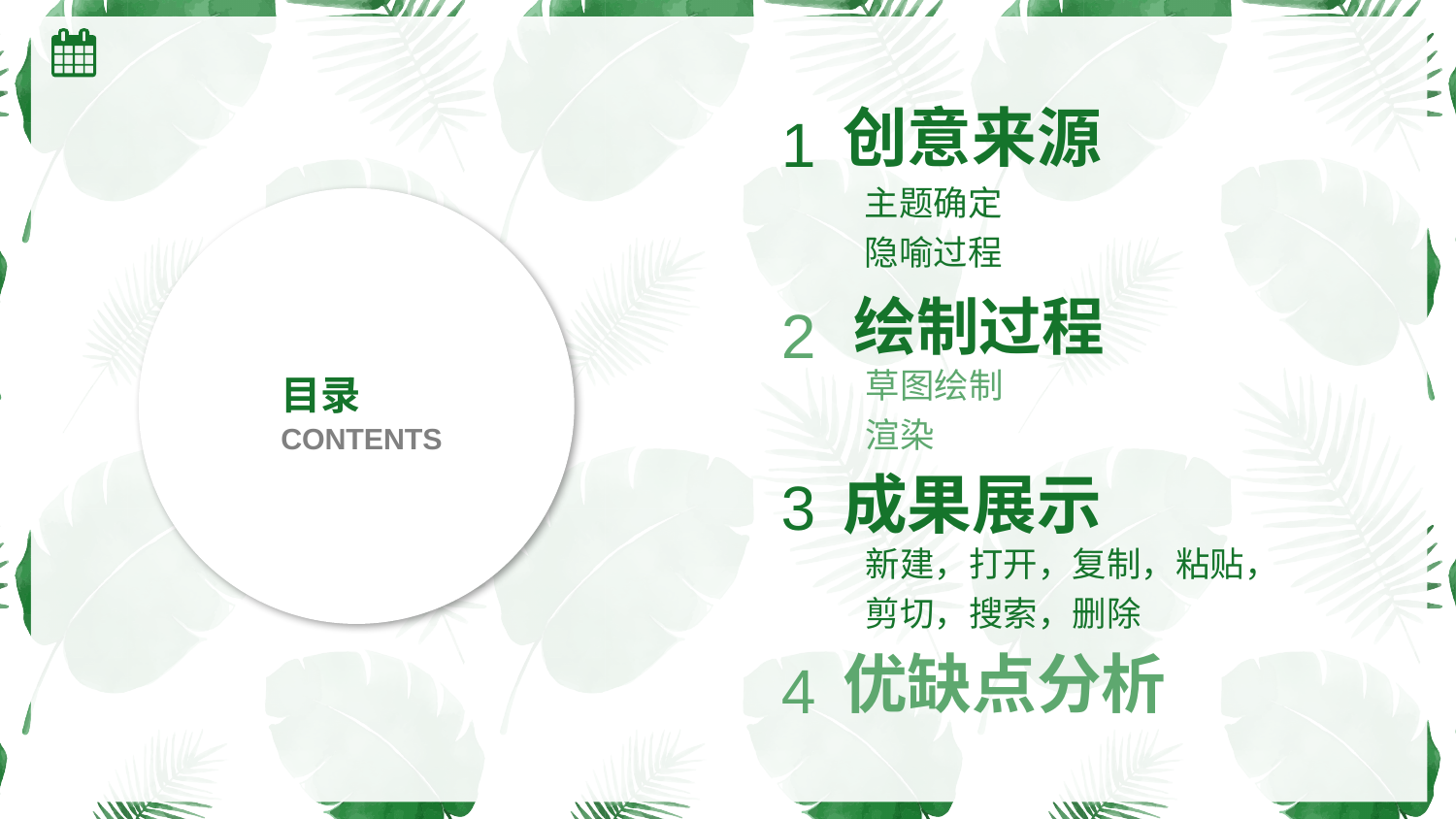

1
创意来源
主题确定
隐喻过程

2

绘制过程
草图绘制
渲染
目录
CONTENTS
3
成果展示
新建，打开，复制，粘贴，剪切，搜索，删除
4
优缺点分析